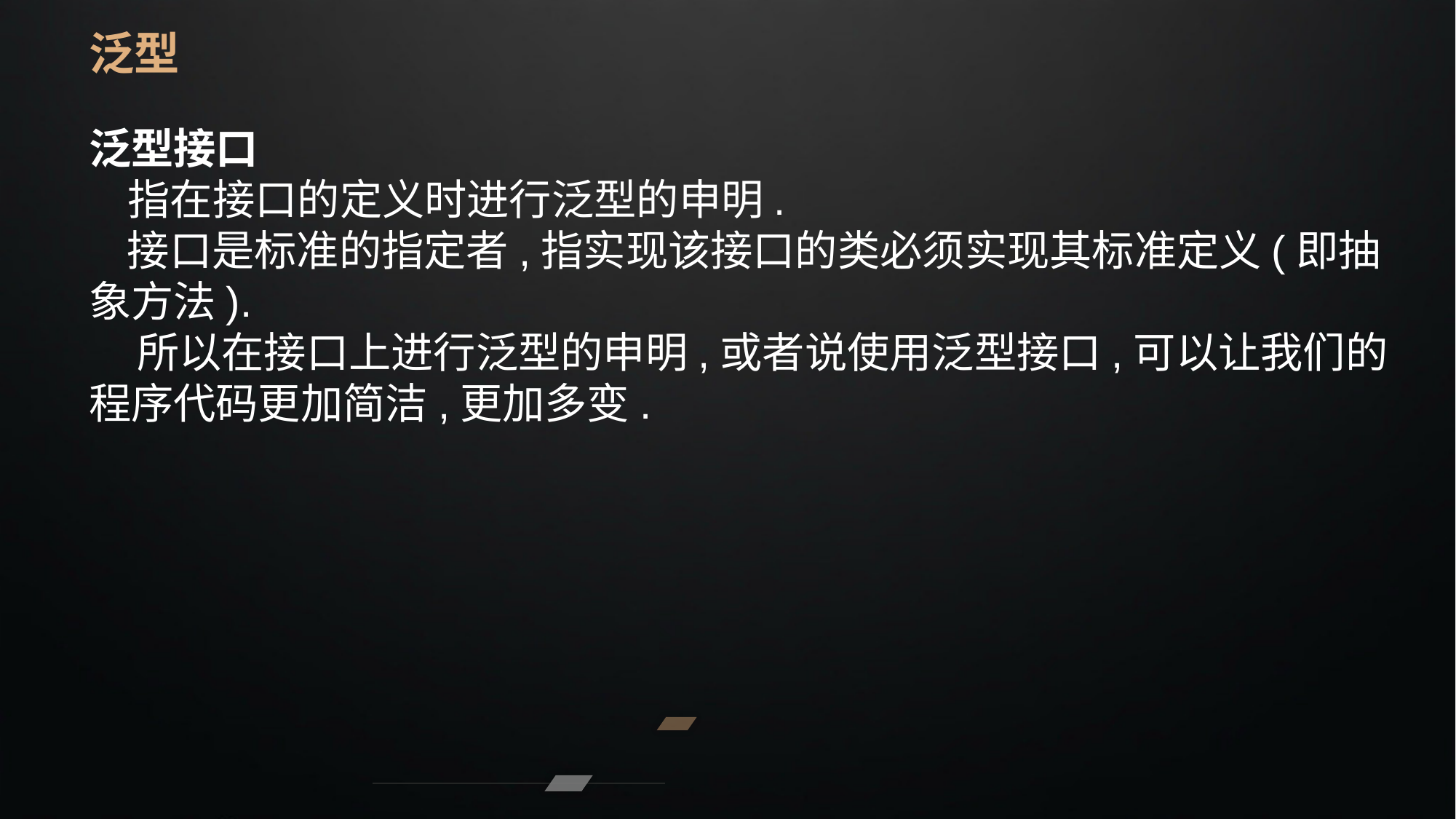

泛型
泛型接口
   指在接口的定义时进行泛型的申明.
   接口是标准的指定者,指实现该接口的类必须实现其标准定义(即抽象方法).
    所以在接口上进行泛型的申明,或者说使用泛型接口,可以让我们的程序代码更加简洁,更加多变.